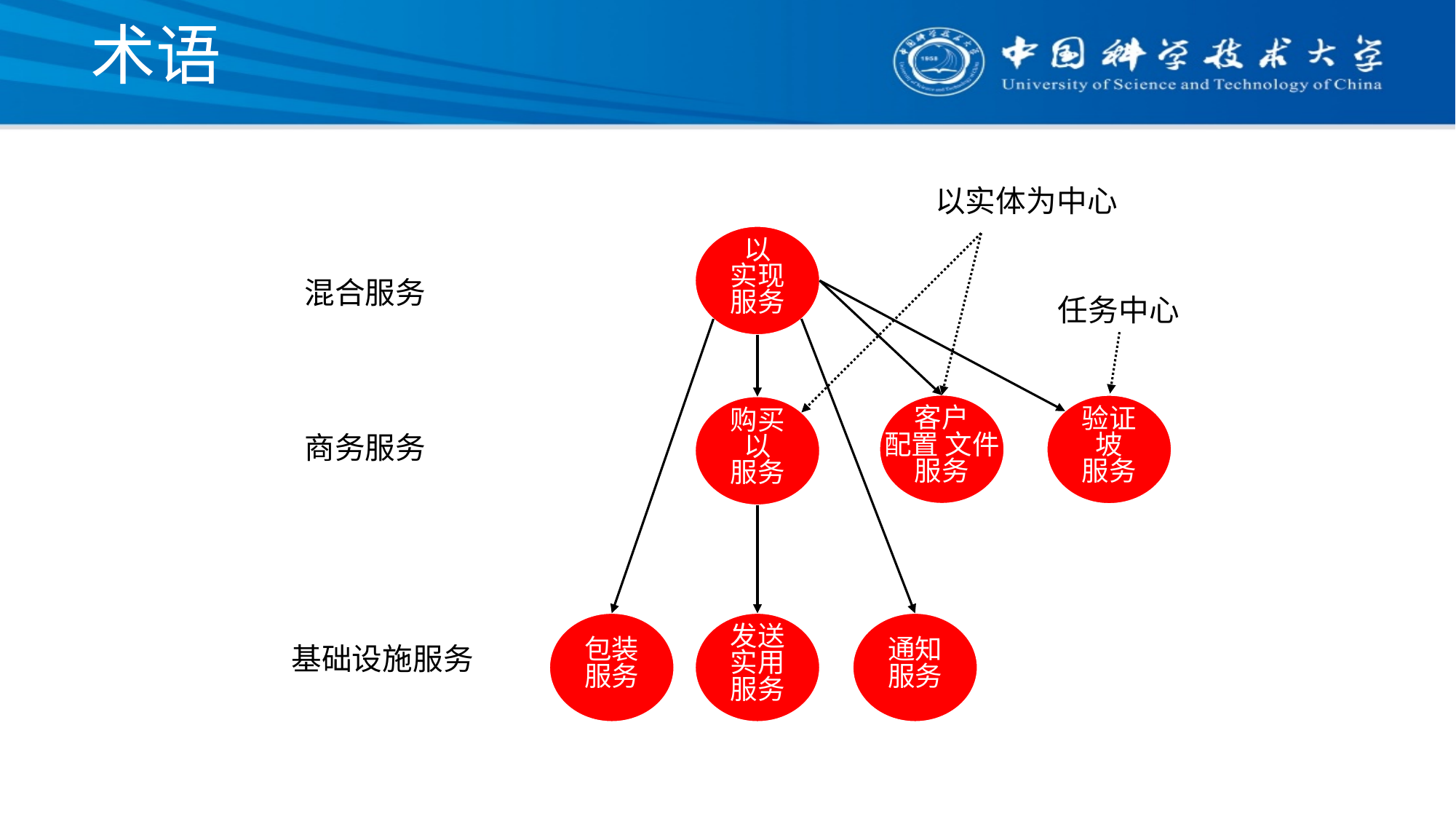

# 术语
以实体为中心
以
实现
服务
混合服务
以实体为中心
混合服务
任务中心
以任务为中心
商务服务
客户
配置 文件
服务
验证
坡
服务
购买
以
服务
商务服务
基础设施服务
包装
服务
发送
实用
服务
通知
服务
基础设施服务